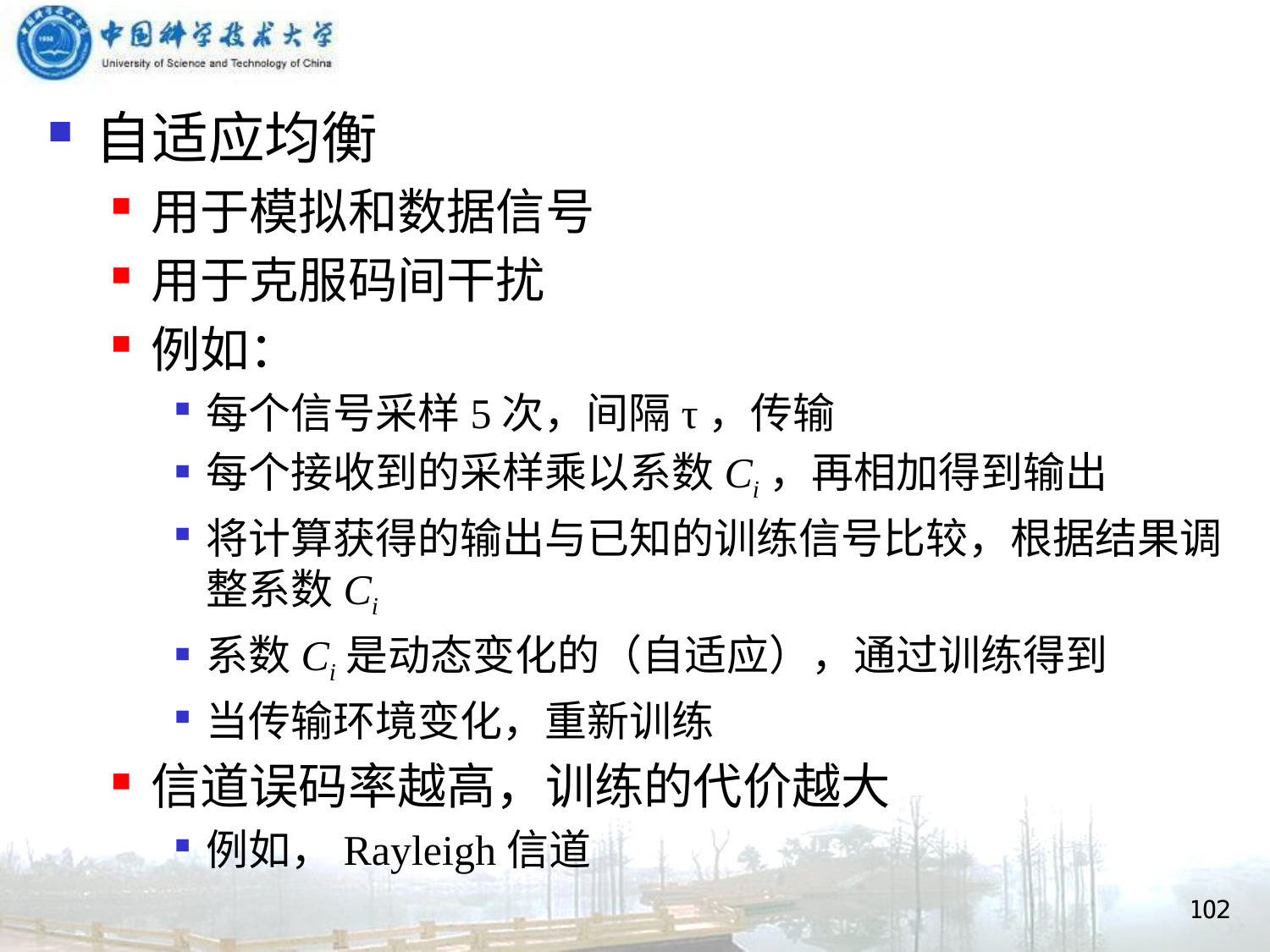

自适应均衡
用于模拟和数据信号
用于克服码间干扰
例如：
每个信号采样5次，间隔τ，传输
每个接收到的采样乘以系数Ci，再相加得到输出
将计算获得的输出与已知的训练信号比较，根据结果调整系数Ci
系数Ci是动态变化的（自适应），通过训练得到
当传输环境变化，重新训练
信道误码率越高，训练的代价越大
例如，Rayleigh信道
102